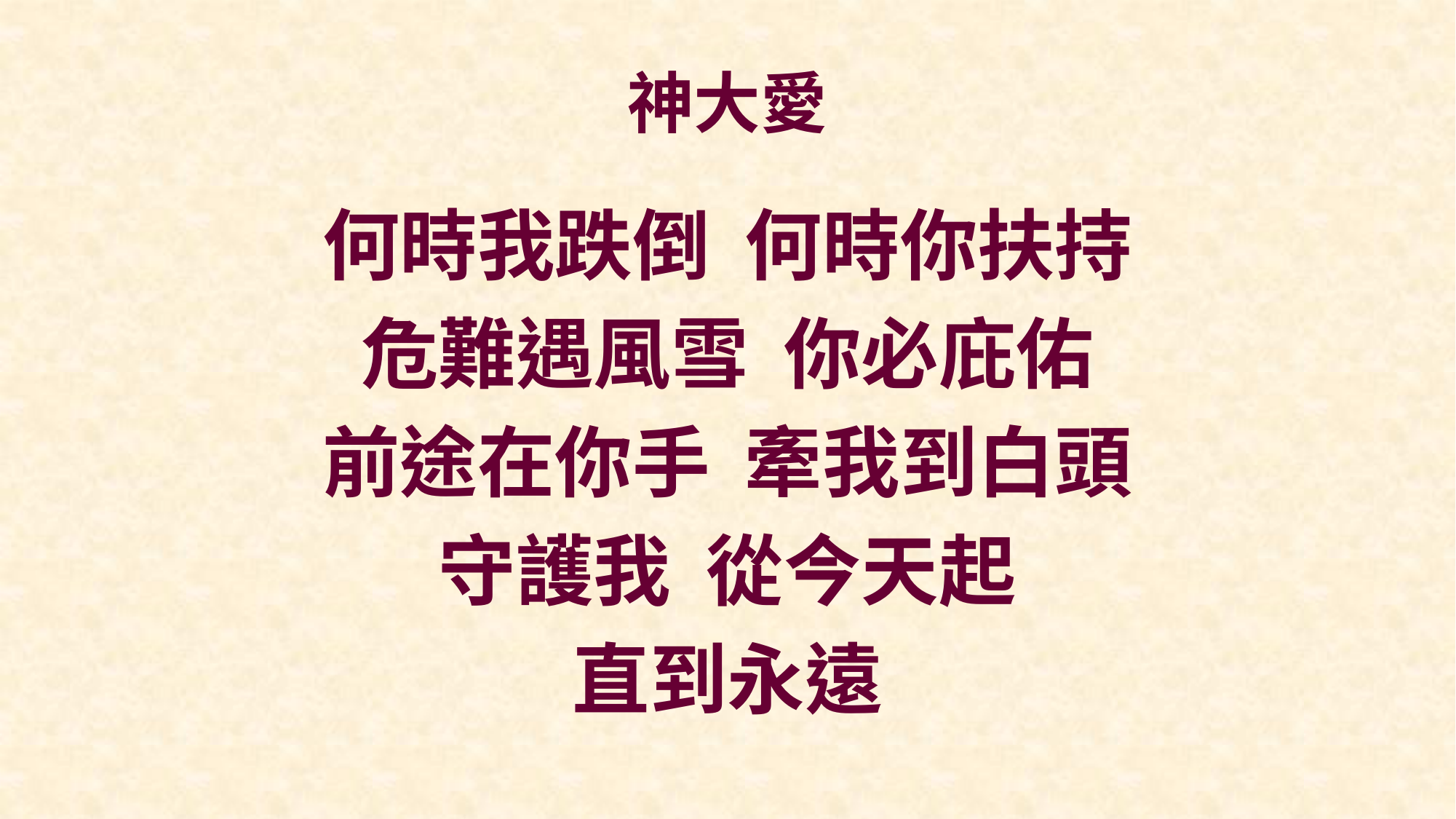

# 神大愛
何時我跌倒  何時你扶持
危難遇風雪  你必庇佑
前途在你手  牽我到白頭
守護我  從今天起
直到永遠